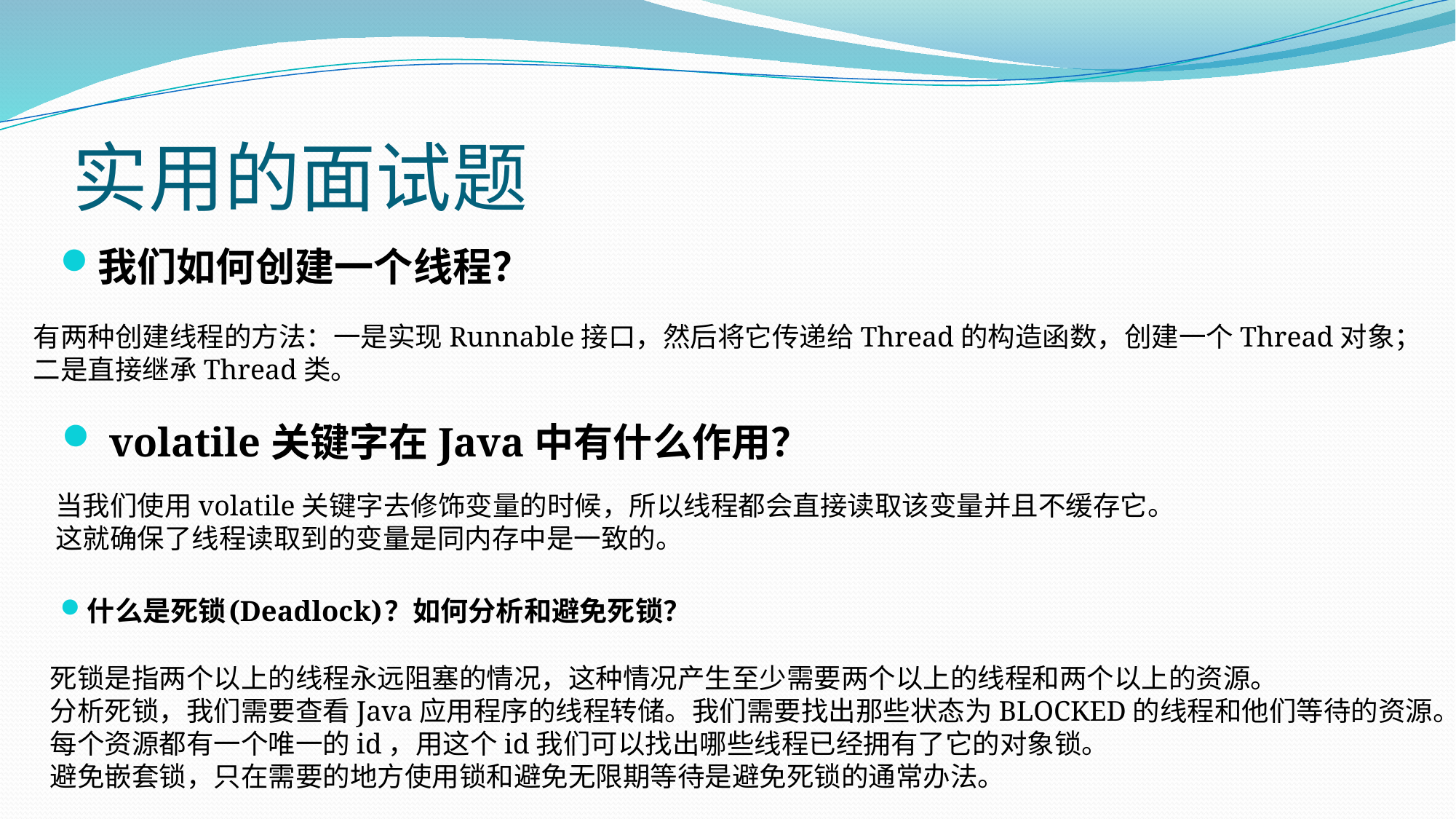

# 实用的面试题

我们如何创建一个线程？

有两种创建线程的方法：一是实现Runnable接口，然后将它传递给Thread的构造函数，创建一个Thread对象；
二是直接继承Thread类。

 volatile关键字在Java中有什么作用？

当我们使用volatile关键字去修饰变量的时候，所以线程都会直接读取该变量并且不缓存它。
这就确保了线程读取到的变量是同内存中是一致的。
什么是死锁(Deadlock)？如何分析和避免死锁？

死锁是指两个以上的线程永远阻塞的情况，这种情况产生至少需要两个以上的线程和两个以上的资源。
分析死锁，我们需要查看Java应用程序的线程转储。我们需要找出那些状态为BLOCKED的线程和他们等待的资源。
每个资源都有一个唯一的id，用这个id我们可以找出哪些线程已经拥有了它的对象锁。
避免嵌套锁，只在需要的地方使用锁和避免无限期等待是避免死锁的通常办法。